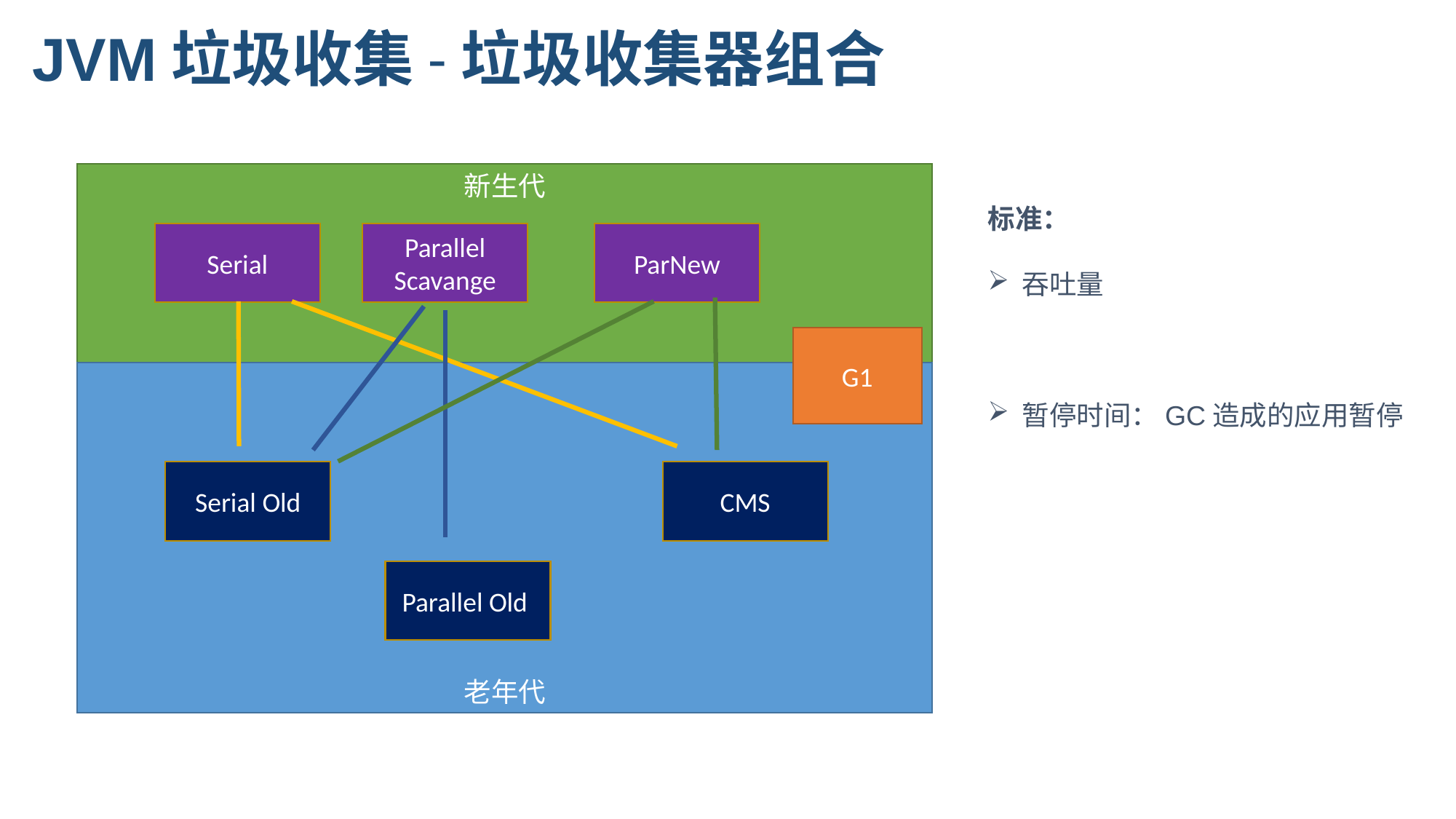

# JVM垃圾收集-垃圾收集器组合
新生代
标准：
吞吐量

暂停时间：GC造成的应用暂停
Serial
Parallel Scavange
ParNew
G1
老年代
Serial Old
CMS
Parallel Old